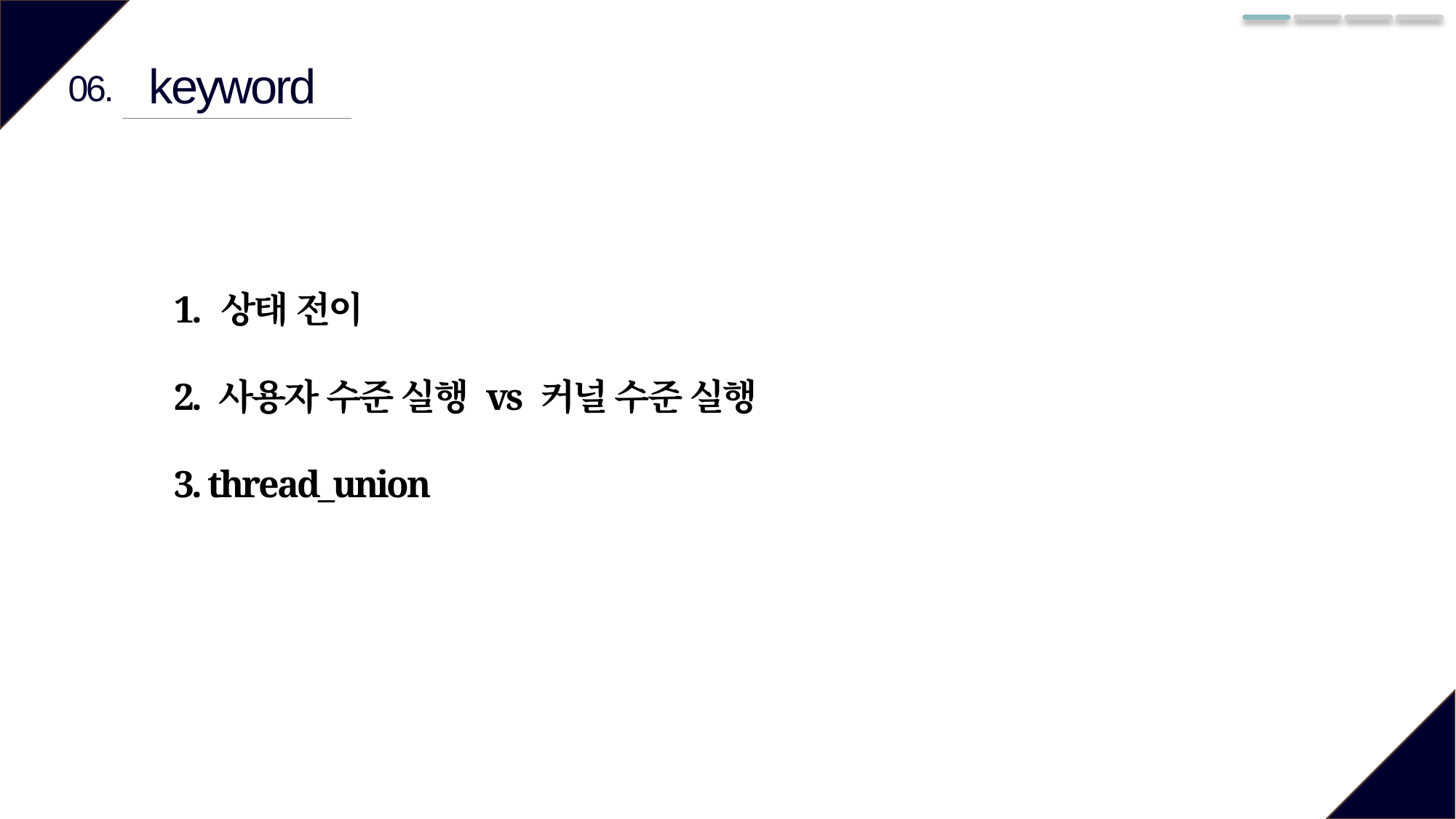

keyword
06.
1. 상태 전이

2. 사용자 수준 실행 vs 커널 수준 실행

3. thread_union